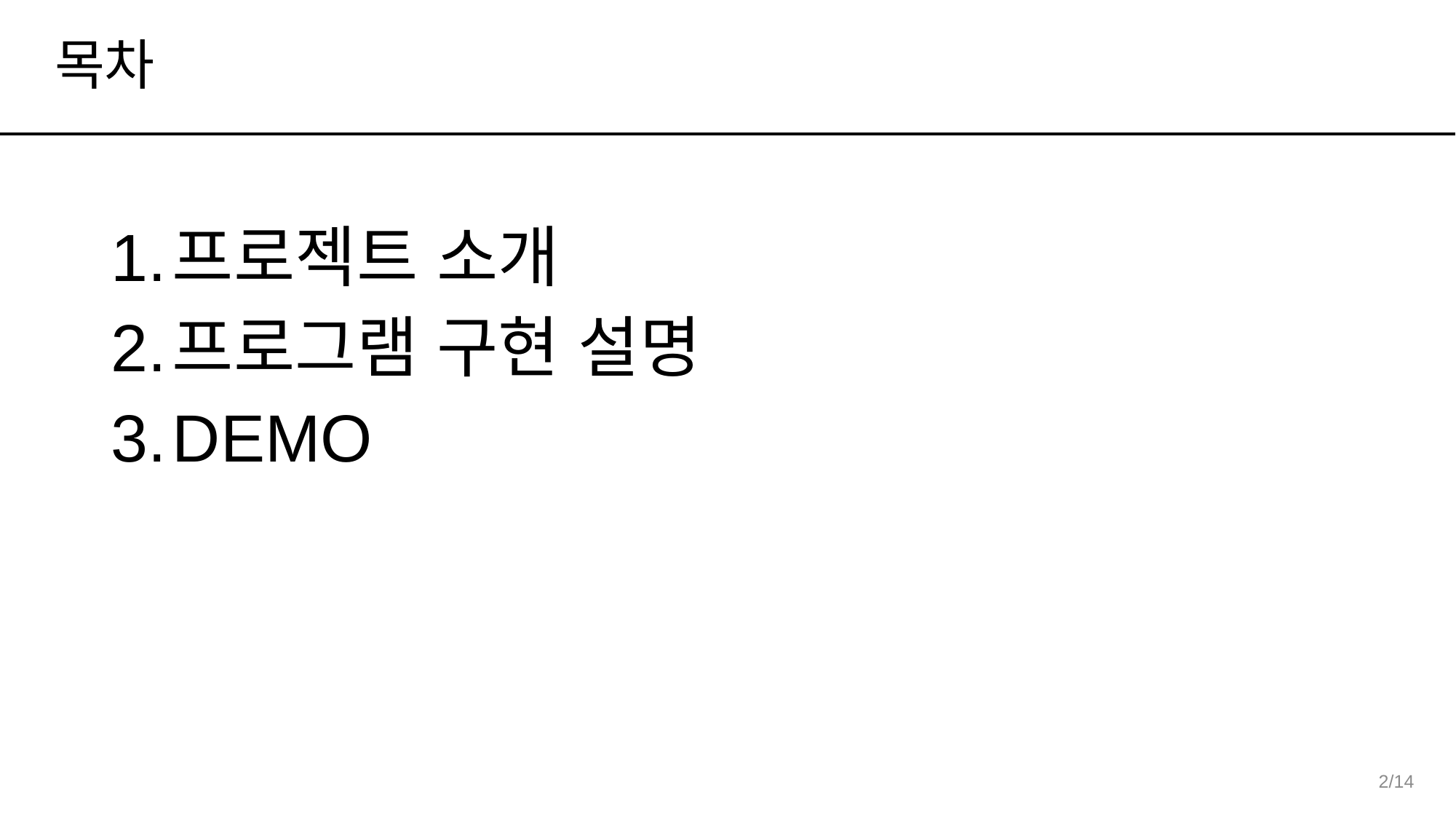

# 목차
프로젝트 소개
프로그램 구현 설명
DEMO
2/14